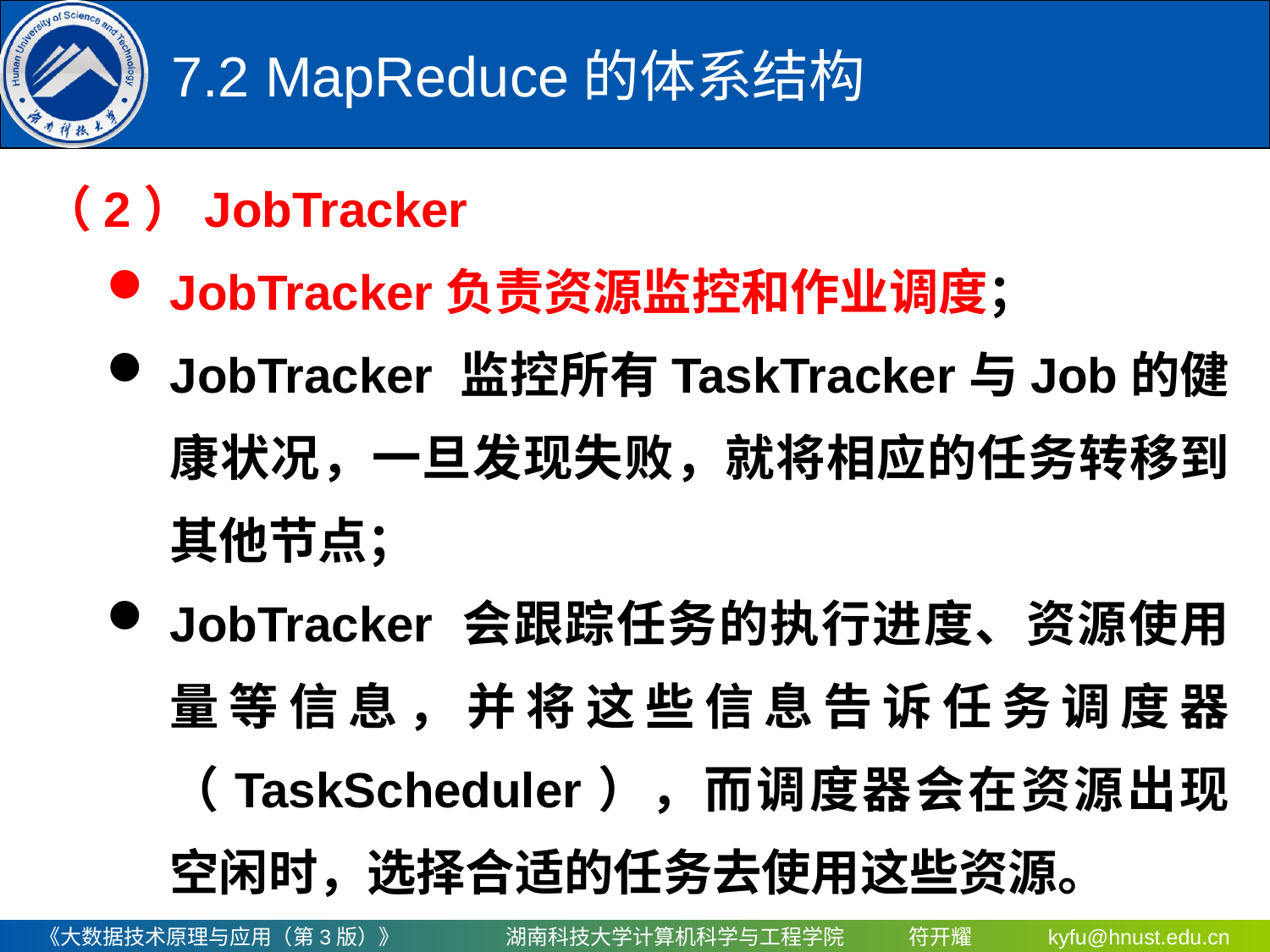

7.2 MapReduce的体系结构
（2）JobTracker
JobTracker负责资源监控和作业调度；
JobTracker 监控所有TaskTracker与Job的健康状况，一旦发现失败，就将相应的任务转移到其他节点；
JobTracker 会跟踪任务的执行进度、资源使用量等信息，并将这些信息告诉任务调度器（TaskScheduler），而调度器会在资源出现空闲时，选择合适的任务去使用这些资源。